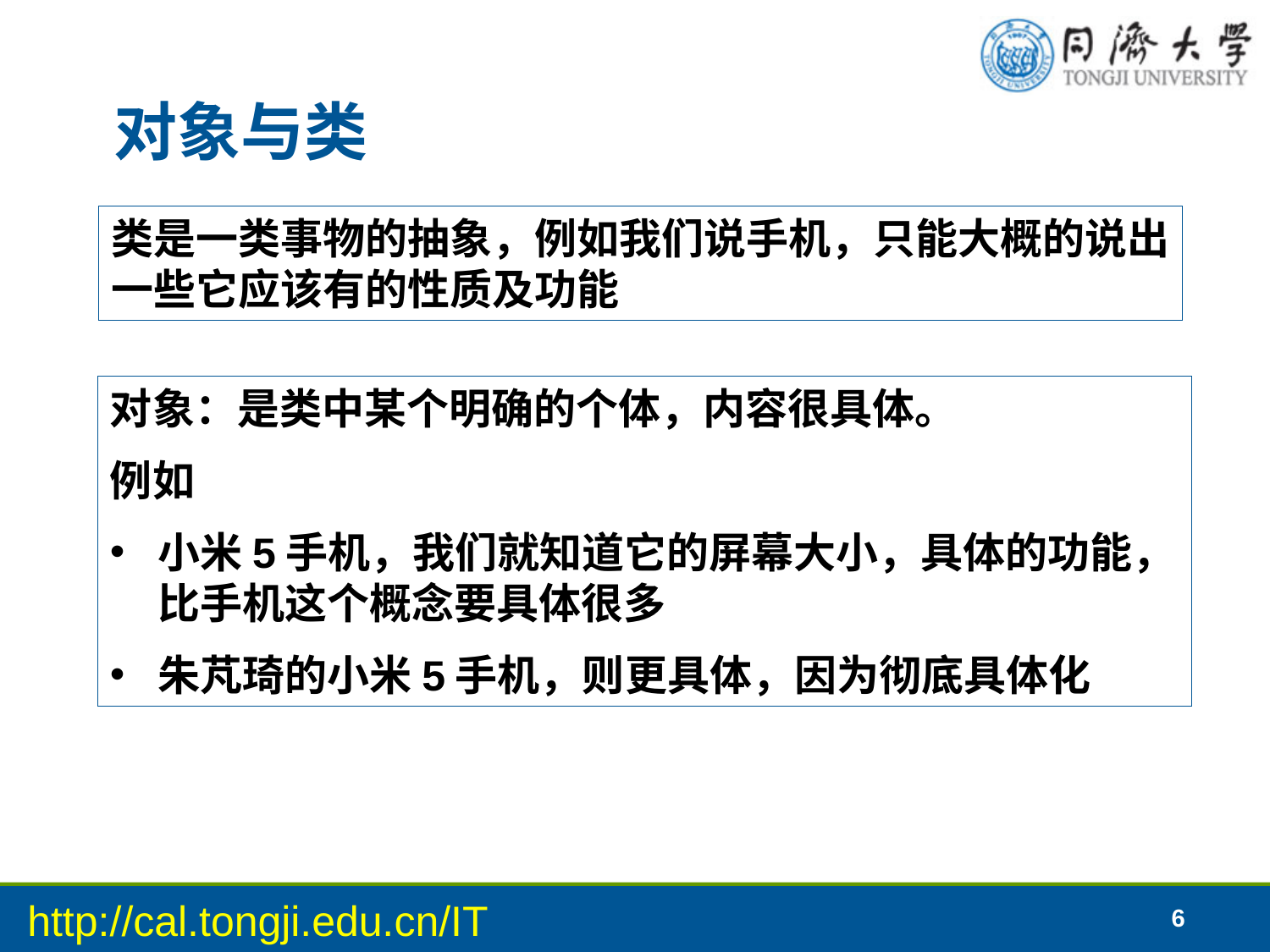

# 对象与类
类是一类事物的抽象，例如我们说手机，只能大概的说出一些它应该有的性质及功能
对象：是类中某个明确的个体，内容很具体。
例如
小米5手机，我们就知道它的屏幕大小，具体的功能，比手机这个概念要具体很多
朱芃琦的小米5手机，则更具体，因为彻底具体化